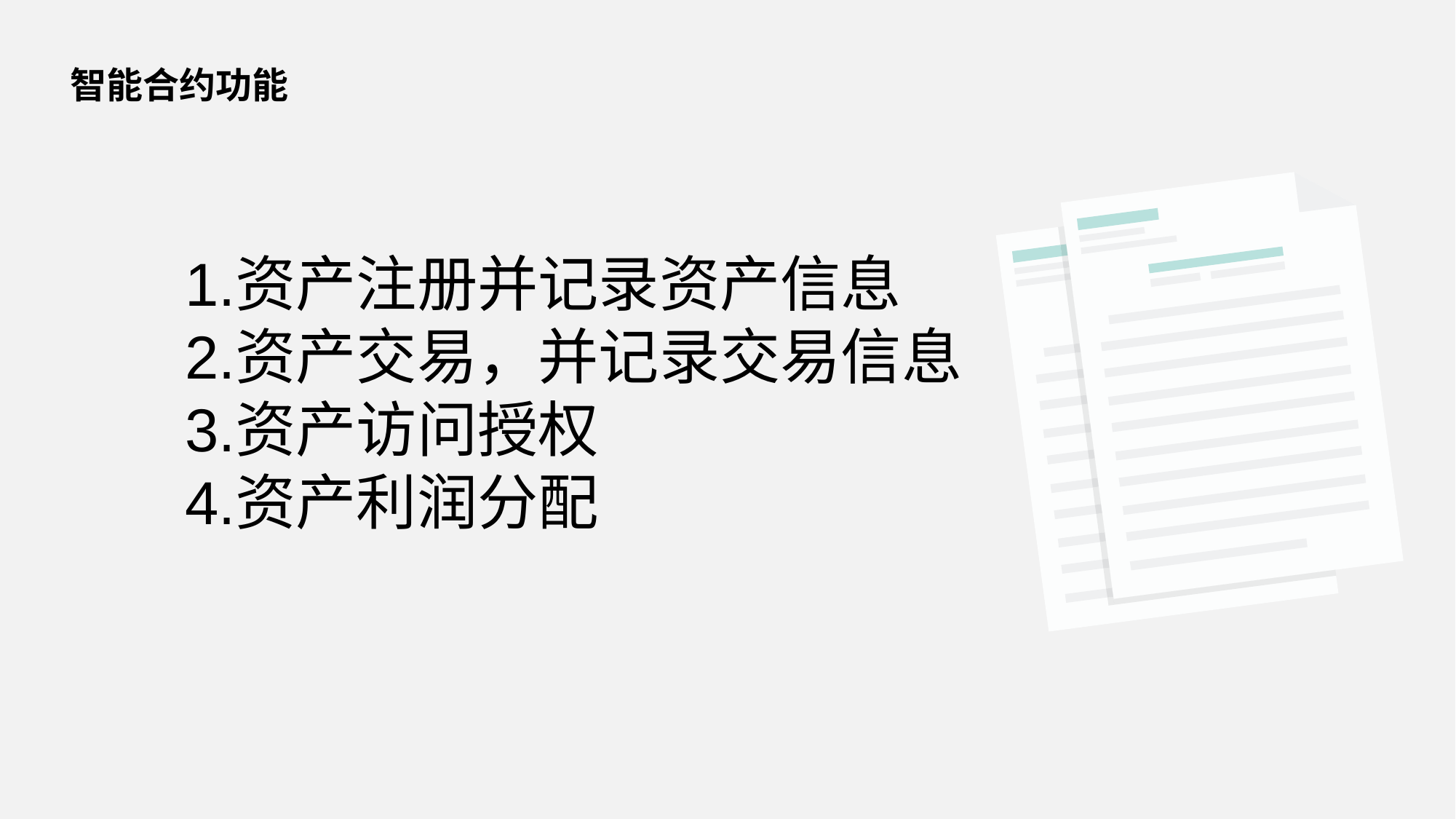

# 智能合约功能
资产注册并记录资产信息
资产交易，并记录交易信息
资产访问授权
资产利润分配